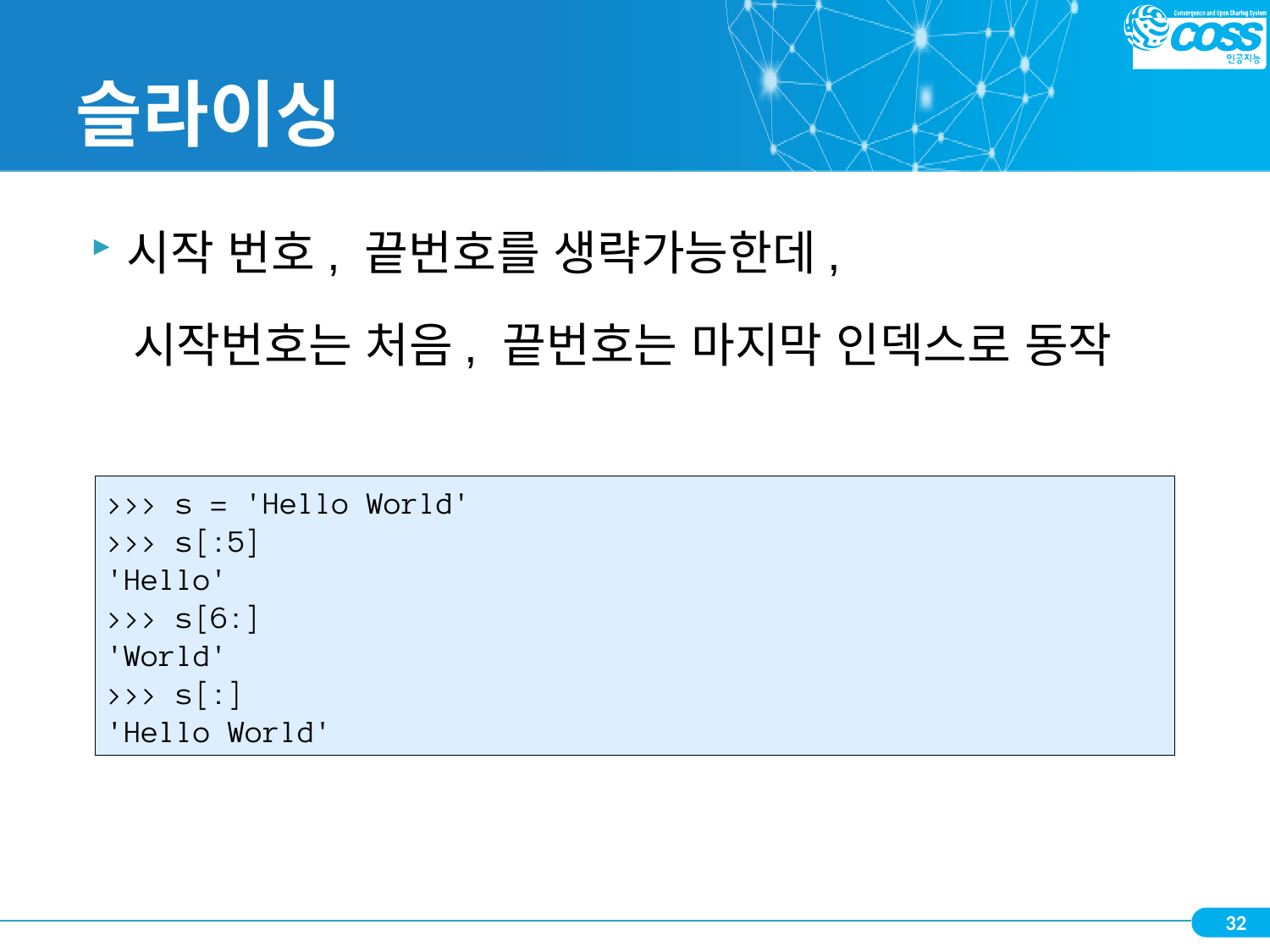

# 슬라이싱
시작 번호, 끝번호를 생략가능한데,
  시작번호는 처음, 끝번호는 마지막 인덱스로 동작

>>> s = 'Hello World'
>>> s[:5]
'Hello'
>>> s[6:]
'World'
>>> s[:]
'Hello World'